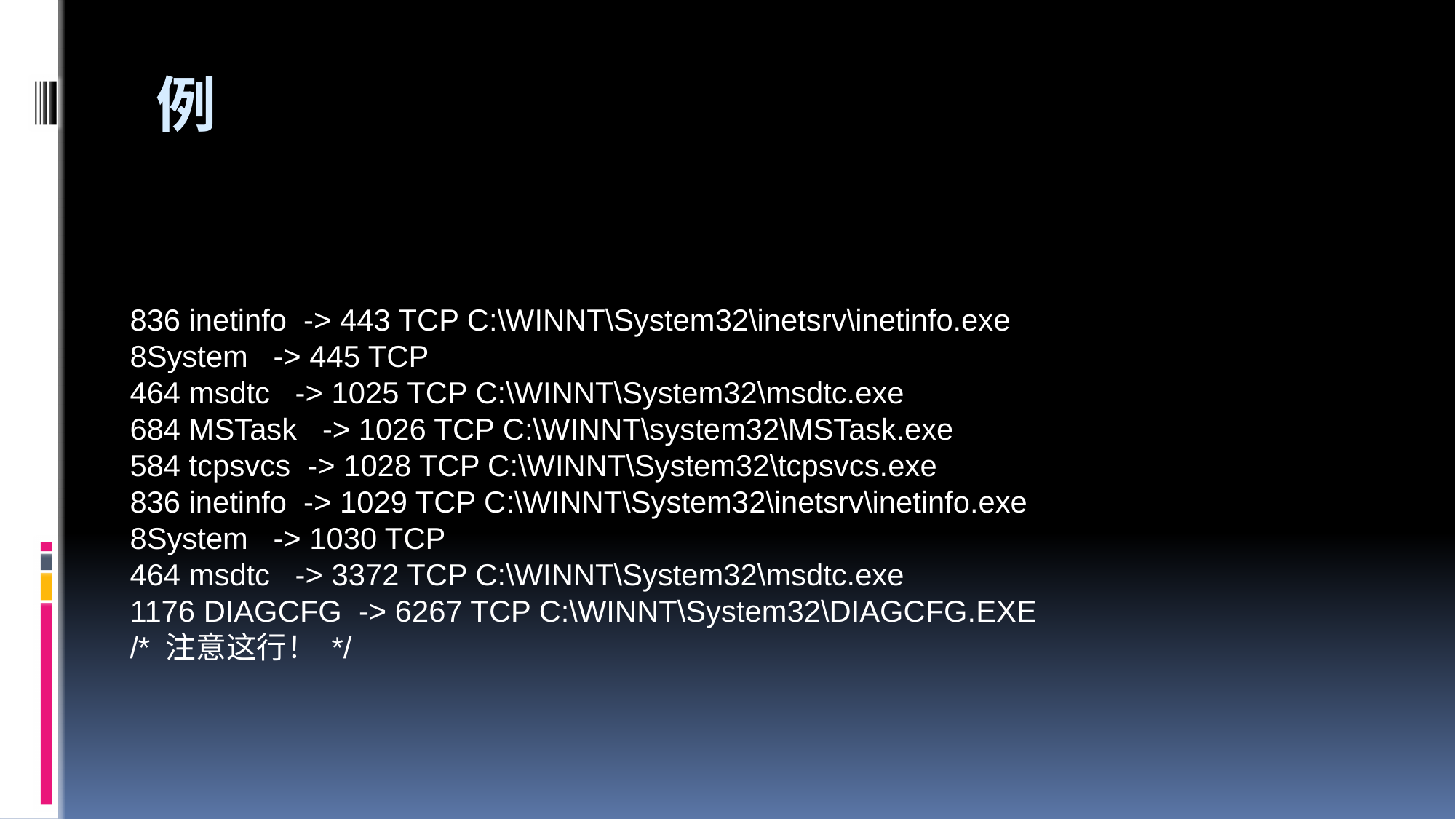

例
836 inetinfo  -> 443 TCP C:\WINNT\System32\inetsrv\inetinfo.exe
8System   -> 445 TCP
464 msdtc   -> 1025 TCP C:\WINNT\System32\msdtc.exe
684 MSTask   -> 1026 TCP C:\WINNT\system32\MSTask.exe
584 tcpsvcs  -> 1028 TCP C:\WINNT\System32\tcpsvcs.exe
836 inetinfo  -> 1029 TCP C:\WINNT\System32\inetsrv\inetinfo.exe
8System   -> 1030 TCP
464 msdtc   -> 3372 TCP C:\WINNT\System32\msdtc.exe
1176 DIAGCFG  -> 6267 TCP C:\WINNT\System32\DIAGCFG.EXE
/* 注意这行！ */